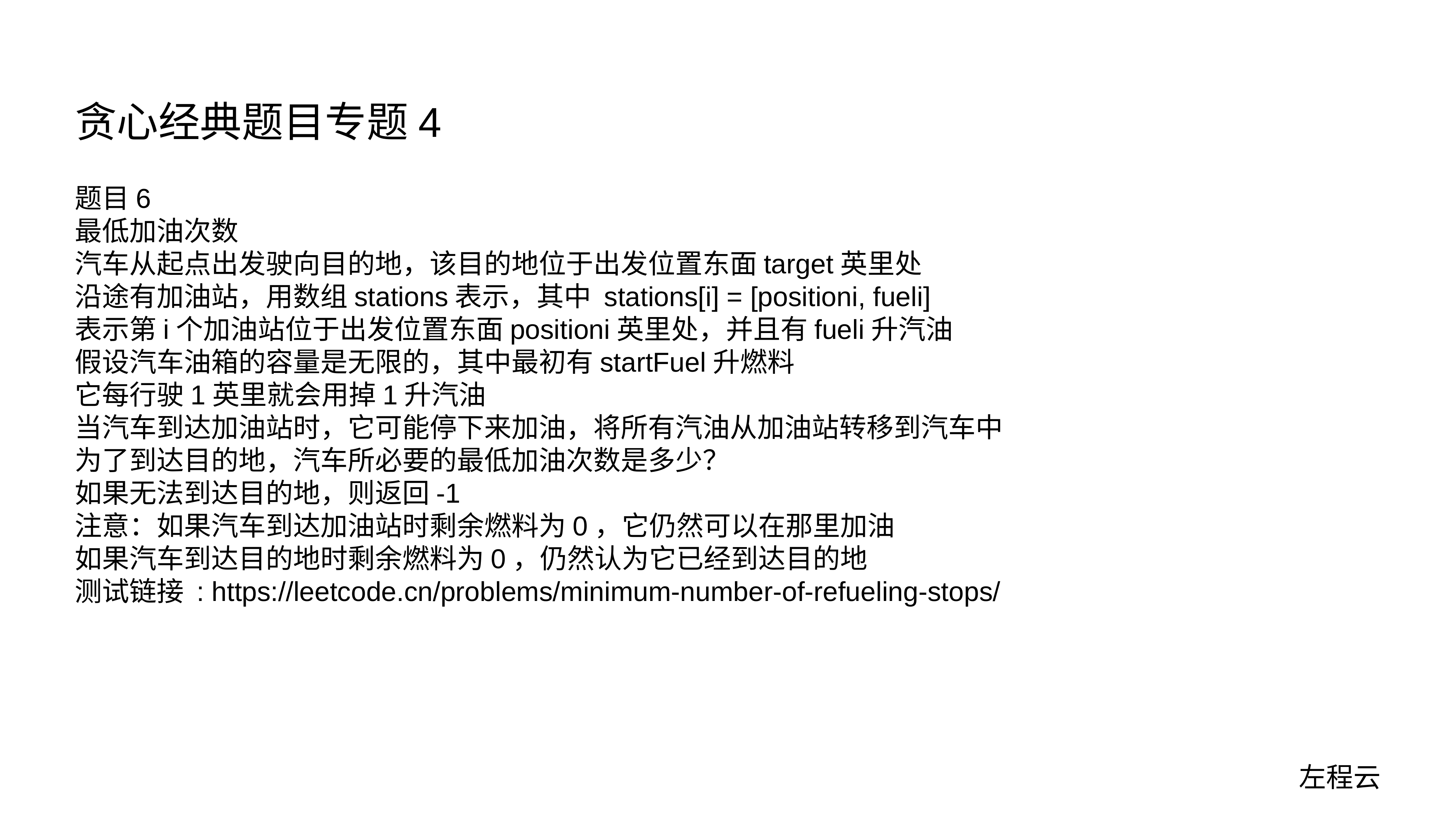

# 贪心经典题目专题4
题目6
最低加油次数
汽车从起点出发驶向目的地，该目的地位于出发位置东面target英里处
沿途有加油站，用数组stations表示，其中 stations[i] = [positioni, fueli]
表示第i个加油站位于出发位置东面positioni英里处，并且有fueli升汽油
假设汽车油箱的容量是无限的，其中最初有startFuel升燃料
它每行驶1英里就会用掉1升汽油
当汽车到达加油站时，它可能停下来加油，将所有汽油从加油站转移到汽车中
为了到达目的地，汽车所必要的最低加油次数是多少？
如果无法到达目的地，则返回-1
注意：如果汽车到达加油站时剩余燃料为0，它仍然可以在那里加油
如果汽车到达目的地时剩余燃料为0，仍然认为它已经到达目的地
测试链接 : https://leetcode.cn/problems/minimum-number-of-refueling-stops/
左程云